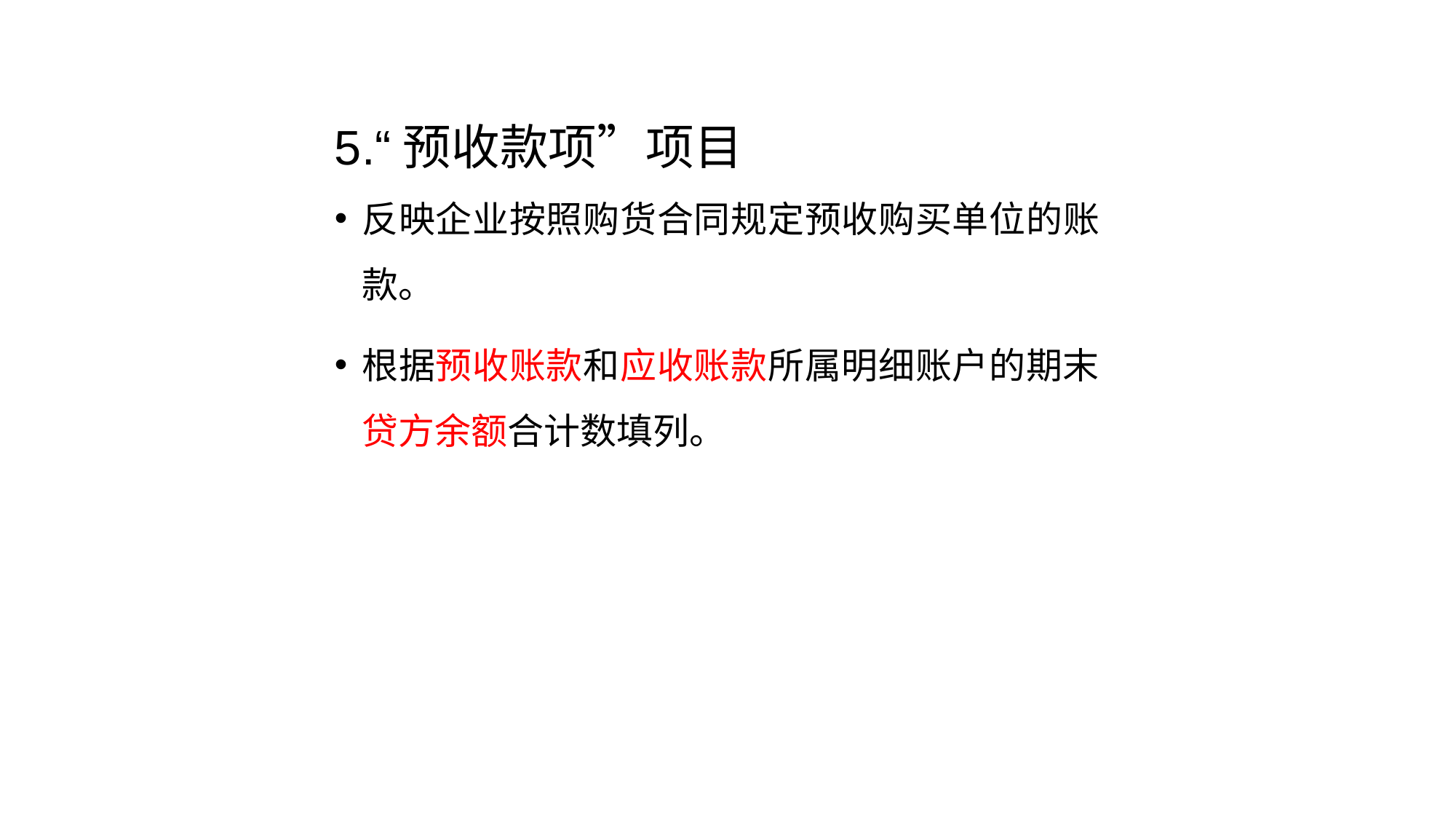

# 5.“预收款项”项目
反映企业按照购货合同规定预收购买单位的账款。
根据预收账款和应收账款所属明细账户的期末贷方余额合计数填列。